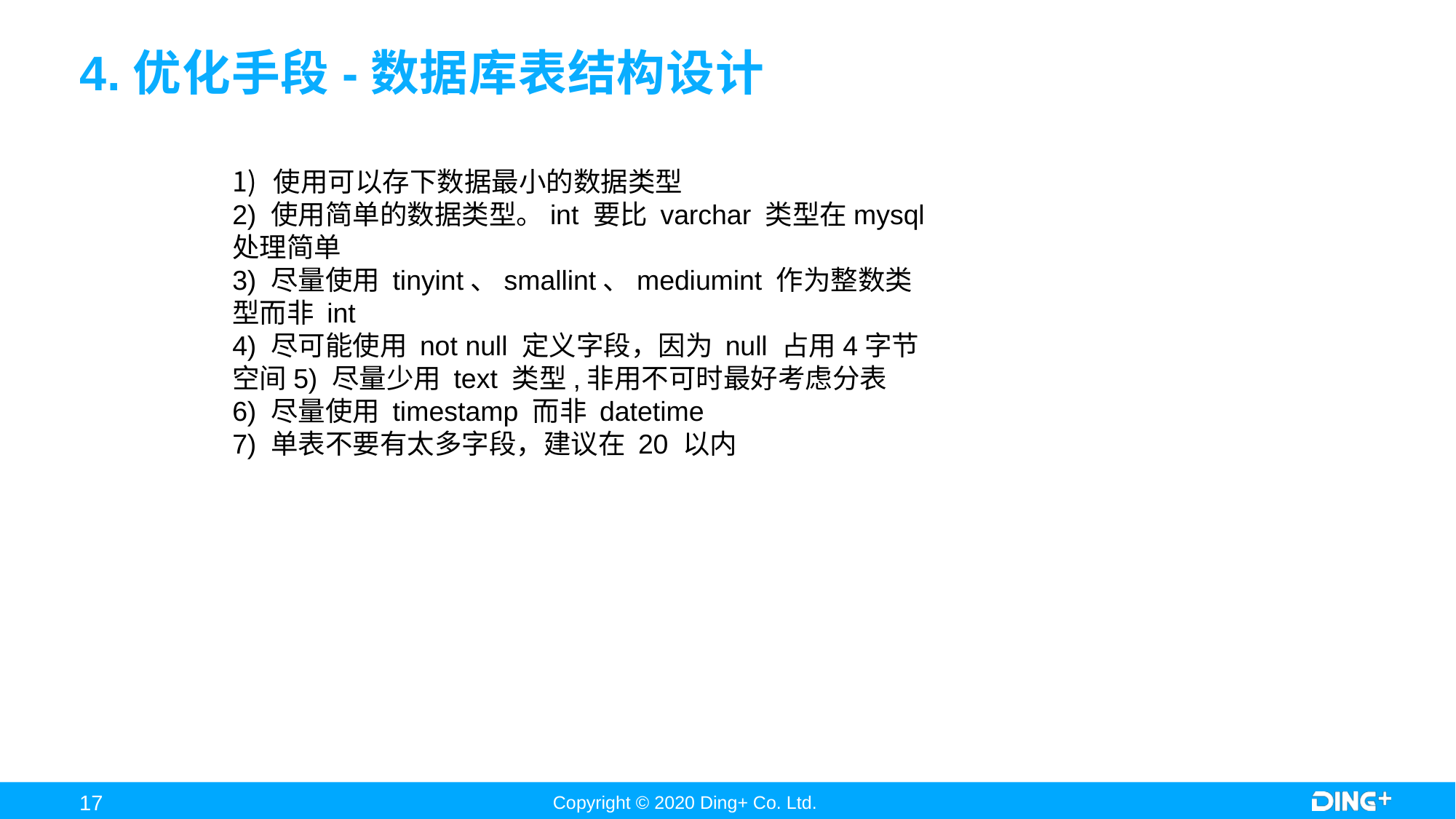

# 4.优化手段-数据库表结构设计
使用可以存下数据最小的数据类型
2) 使用简单的数据类型。int 要比 varchar 类型在mysql处理简单
3) 尽量使用 tinyint、smallint、mediumint 作为整数类型而非 int
4) 尽可能使用 not null 定义字段，因为 null 占用4字节空间5) 尽量少用 text 类型,非用不可时最好考虑分表
6) 尽量使用 timestamp 而非 datetime
7) 单表不要有太多字段，建议在 20 以内
17
Copyright © 2020 Ding+ Co. Ltd.